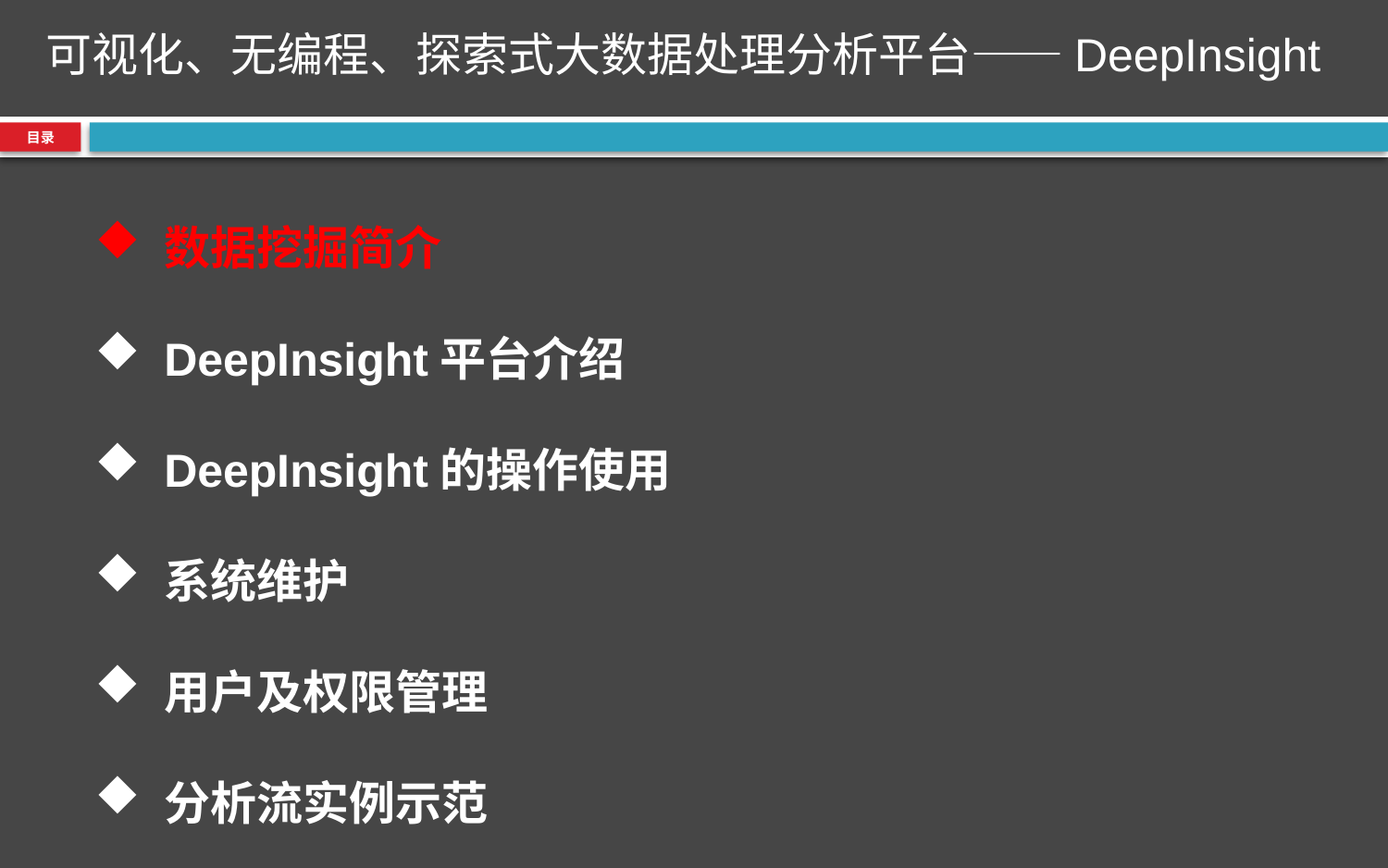

可视化、无编程、探索式大数据处理分析平台——DeepInsight
目录
数据挖掘简介
DeepInsight平台介绍
DeepInsight的操作使用
系统维护
用户及权限管理
分析流实例示范